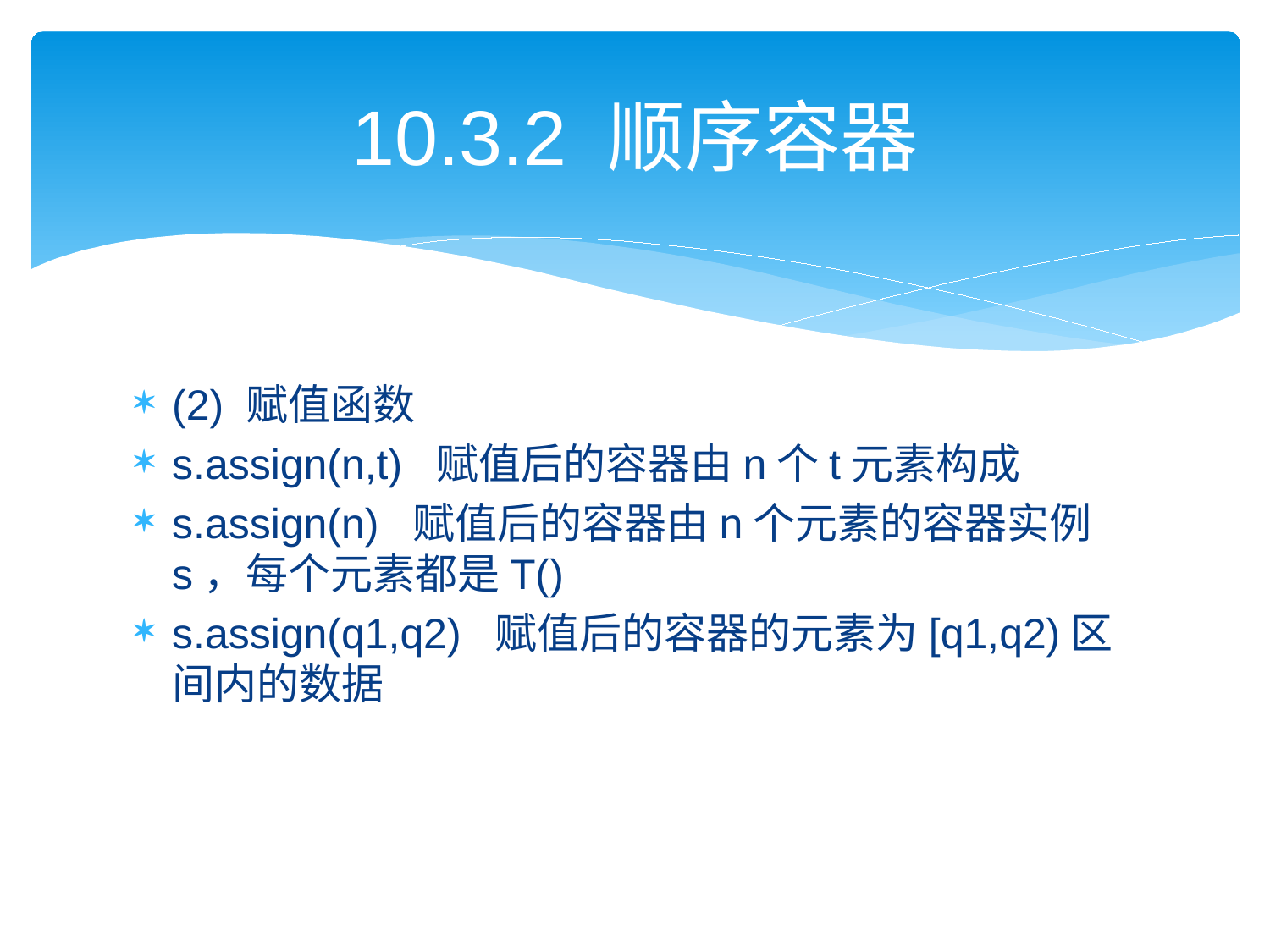

# 10.3.2 顺序容器
(2) 赋值函数
s.assign(n,t)  赋值后的容器由n个t元素构成
s.assign(n)  赋值后的容器由n个元素的容器实例s，每个元素都是T()
s.assign(q1,q2)  赋值后的容器的元素为[q1,q2)区间内的数据